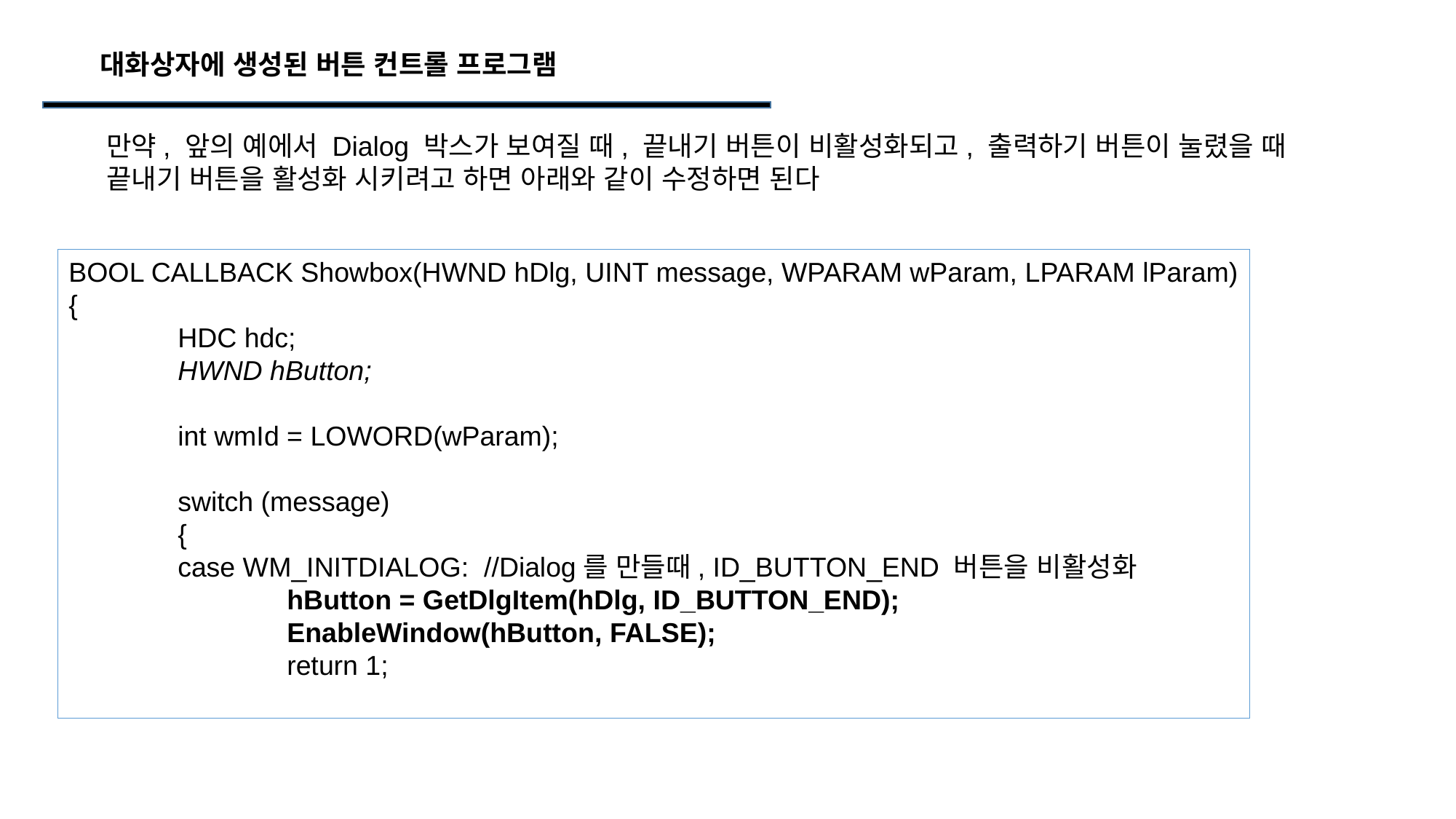

대화상자에 생성된 버튼 컨트롤 프로그램

만약, 앞의 예에서 Dialog 박스가 보여질 때, 끝내기 버튼이 비활성화되고, 출력하기 버튼이 눌렸을 때
끝내기 버튼을 활성화 시키려고 하면 아래와 같이 수정하면 된다
BOOL CALLBACK Showbox(HWND hDlg, UINT message, WPARAM wParam, LPARAM lParam)
{
	HDC hdc;
	HWND hButton;

	int wmId = LOWORD(wParam);

	switch (message)
	{
	case WM_INITDIALOG:  //Dialog를 만들때, ID_BUTTON_END 버튼을 비활성화
		hButton = GetDlgItem(hDlg, ID_BUTTON_END);
		EnableWindow(hButton, FALSE);
		return 1;